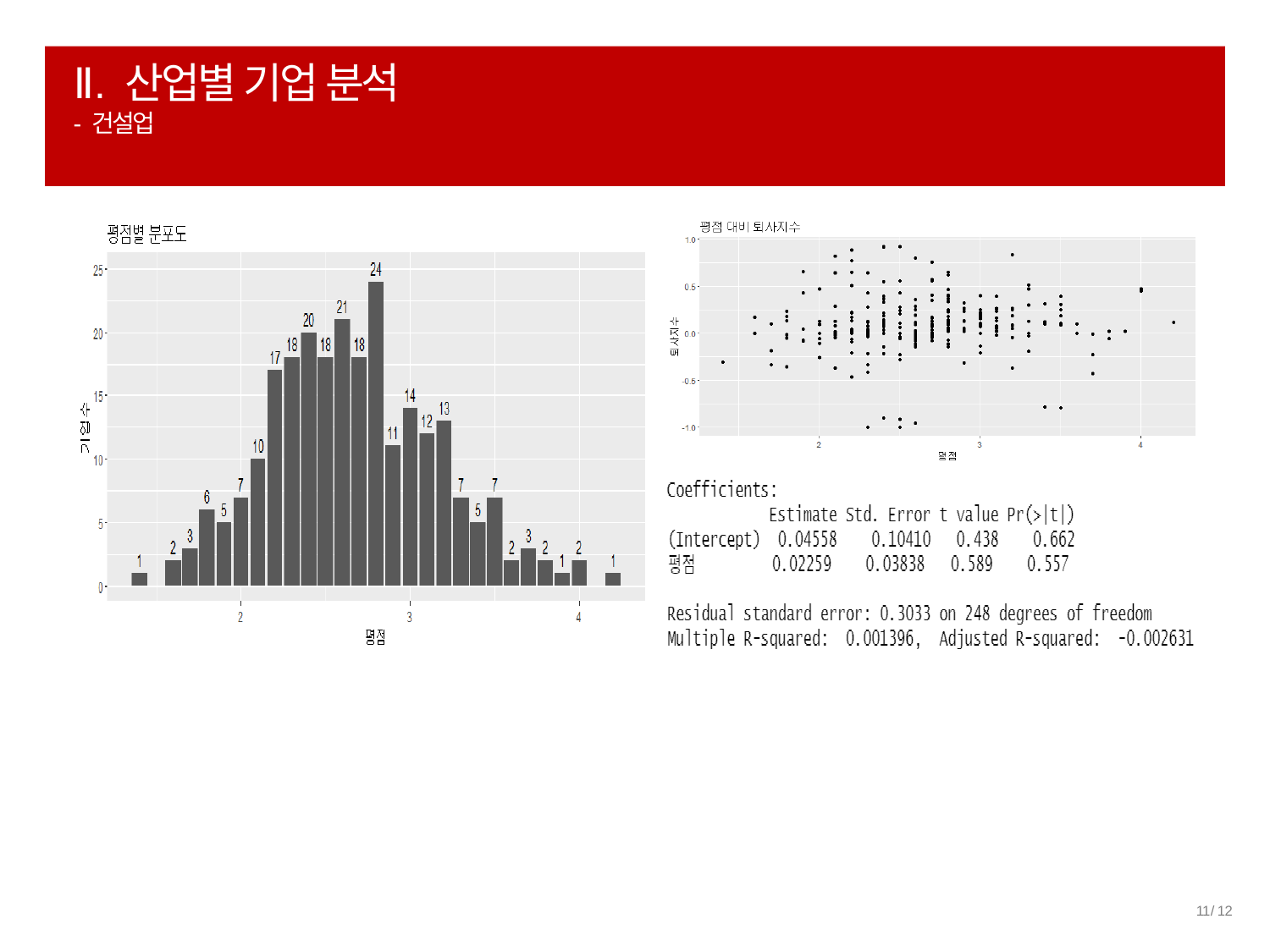

# Ⅱ. 산업별 기업 분석 - 건설업

11/ 12